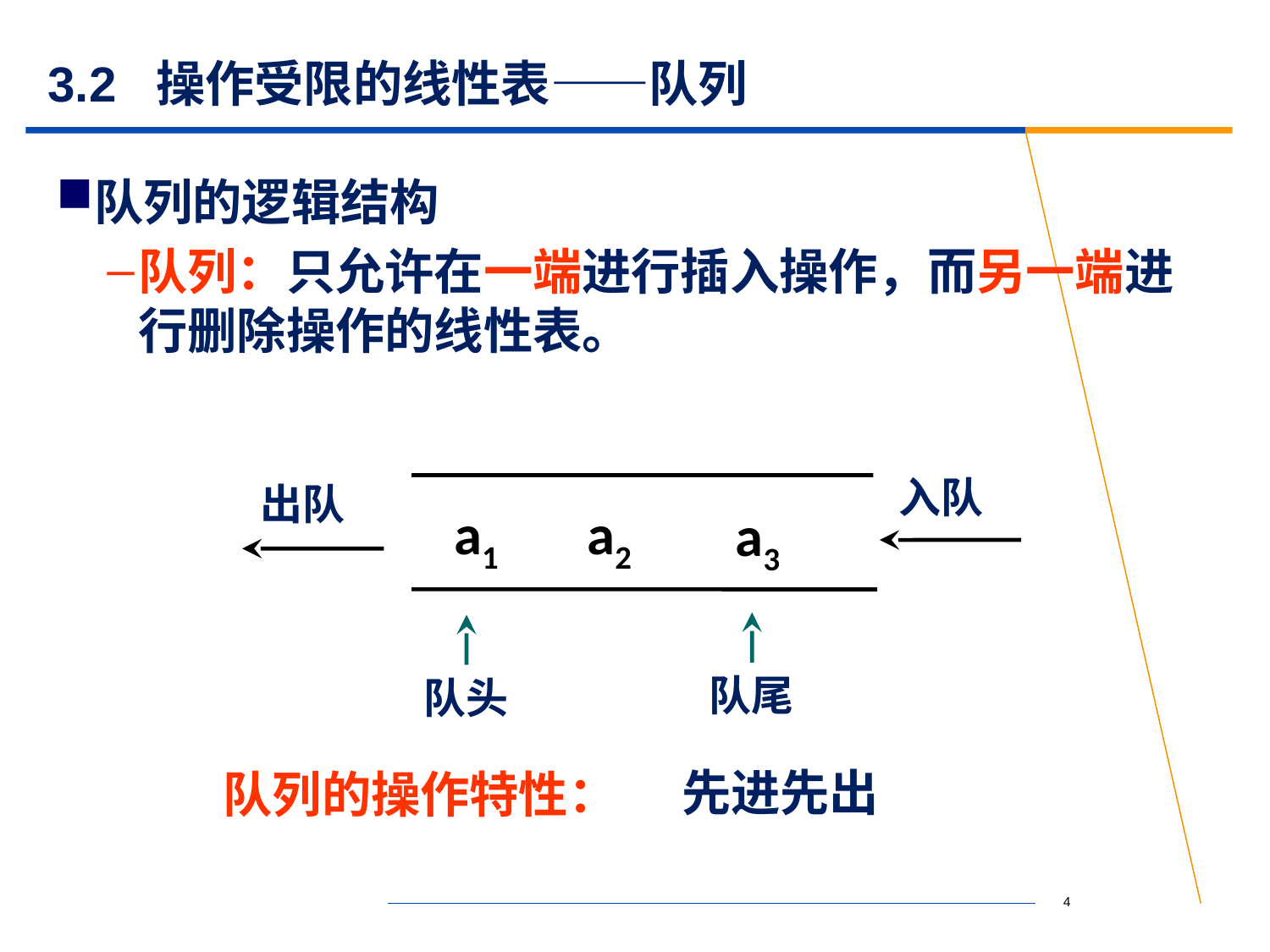

# 3.2  操作受限的线性表——队列
队列的逻辑结构
队列：只允许在一端进行插入操作，而另一端进行删除操作的线性表。
入队
出队

a1
a2
a3

队尾

队头
先进先出
队列的操作特性：